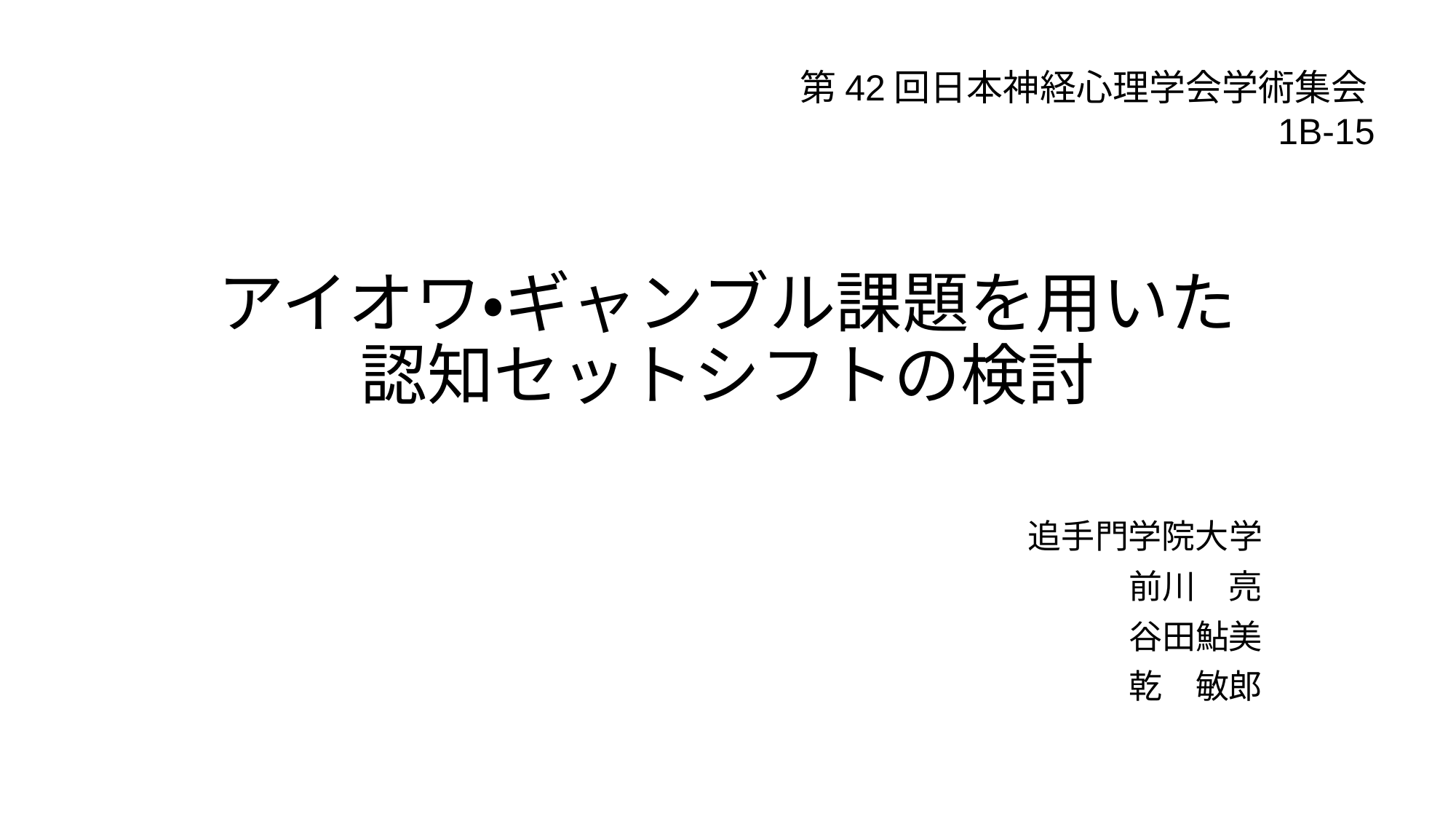

第42回日本神経心理学会学術集会1B-15
# アイオワ・ギャンブル課題を用いた認知セットシフトの検討
追手門学院大学
前川　亮
谷田鮎美
乾　敏郎